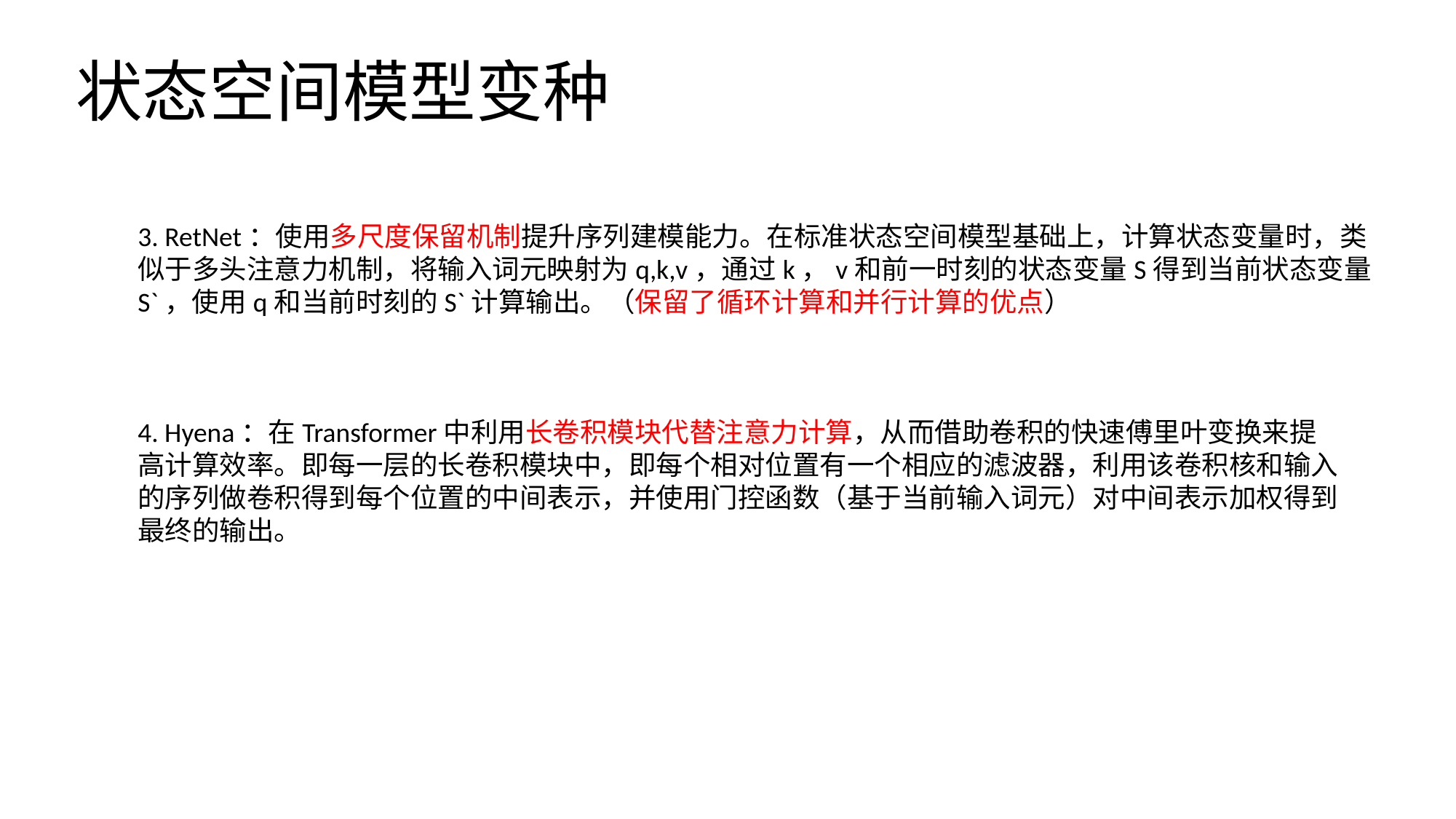

# 状态空间模型变种
3. RetNet：使用多尺度保留机制提升序列建模能力。在标准状态空间模型基础上，计算状态变量时，类似于多头注意力机制，将输入词元映射为q,k,v，通过k，v和前一时刻的状态变量S得到当前状态变量S`，使用q和当前时刻的S`计算输出。（保留了循环计算和并行计算的优点）
4. Hyena：在Transformer中利用长卷积模块代替注意力计算，从而借助卷积的快速傅里叶变换来提高计算效率。即每一层的长卷积模块中，即每个相对位置有一个相应的滤波器，利用该卷积核和输入的序列做卷积得到每个位置的中间表示，并使用门控函数（基于当前输入词元）对中间表示加权得到最终的输出。